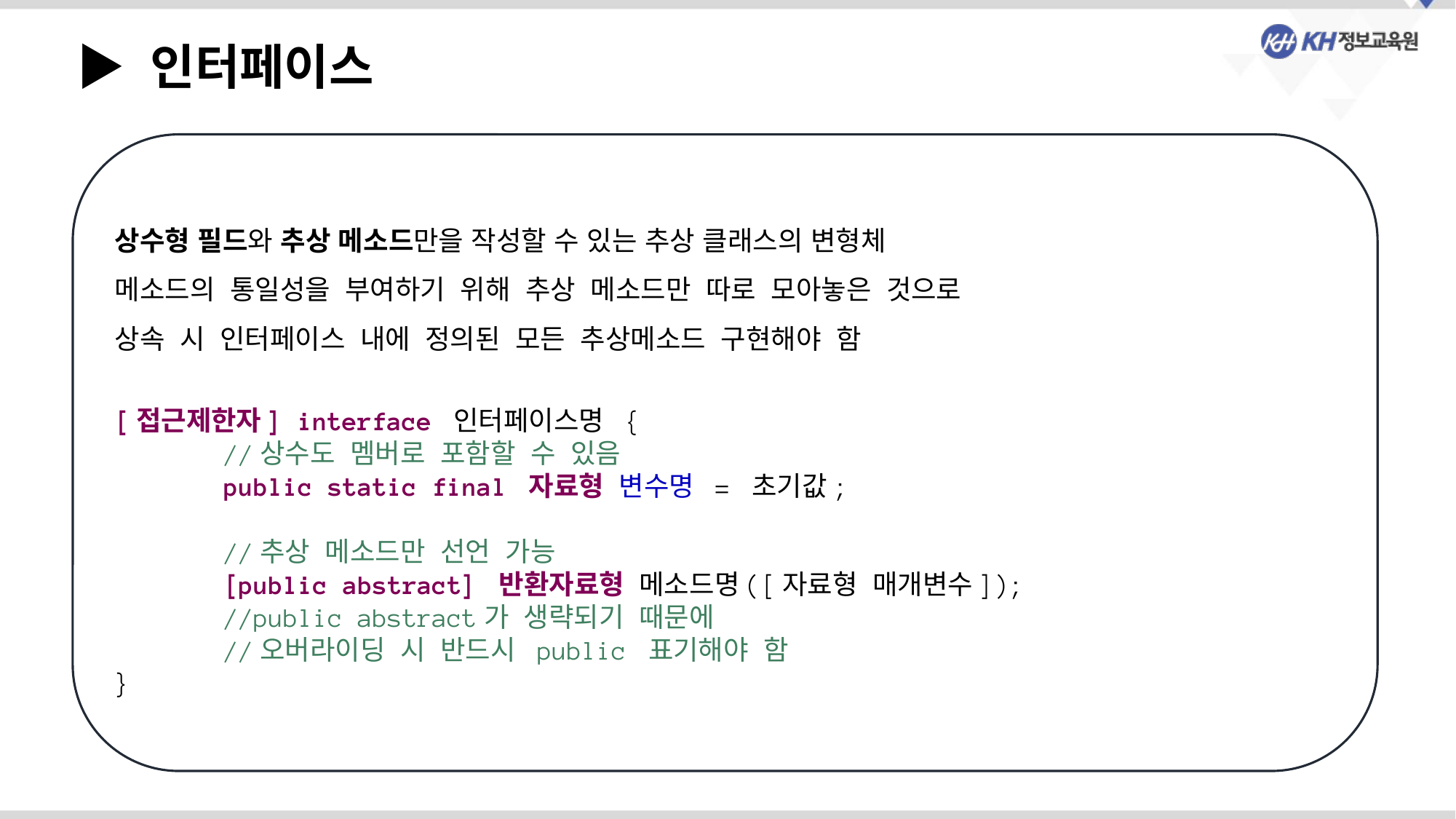

▶ 인터페이스
상수형 필드와 추상 메소드만을 작성할 수 있는 추상 클래스의 변형체
메소드의 통일성을 부여하기 위해 추상 메소드만 따로 모아놓은 것으로
상속 시 인터페이스 내에 정의된 모든 추상메소드 구현해야 함

[접근제한자] interface 인터페이스명 {
	//상수도 멤버로 포함할 수 있음
	public static final 자료형 변수명 = 초기값;

	//추상 메소드만 선언 가능
	[public abstract] 반환자료형 메소드명([자료형 매개변수]);
	//public abstract가 생략되기 때문에
	//오버라이딩 시 반드시 public 표기해야 함
}